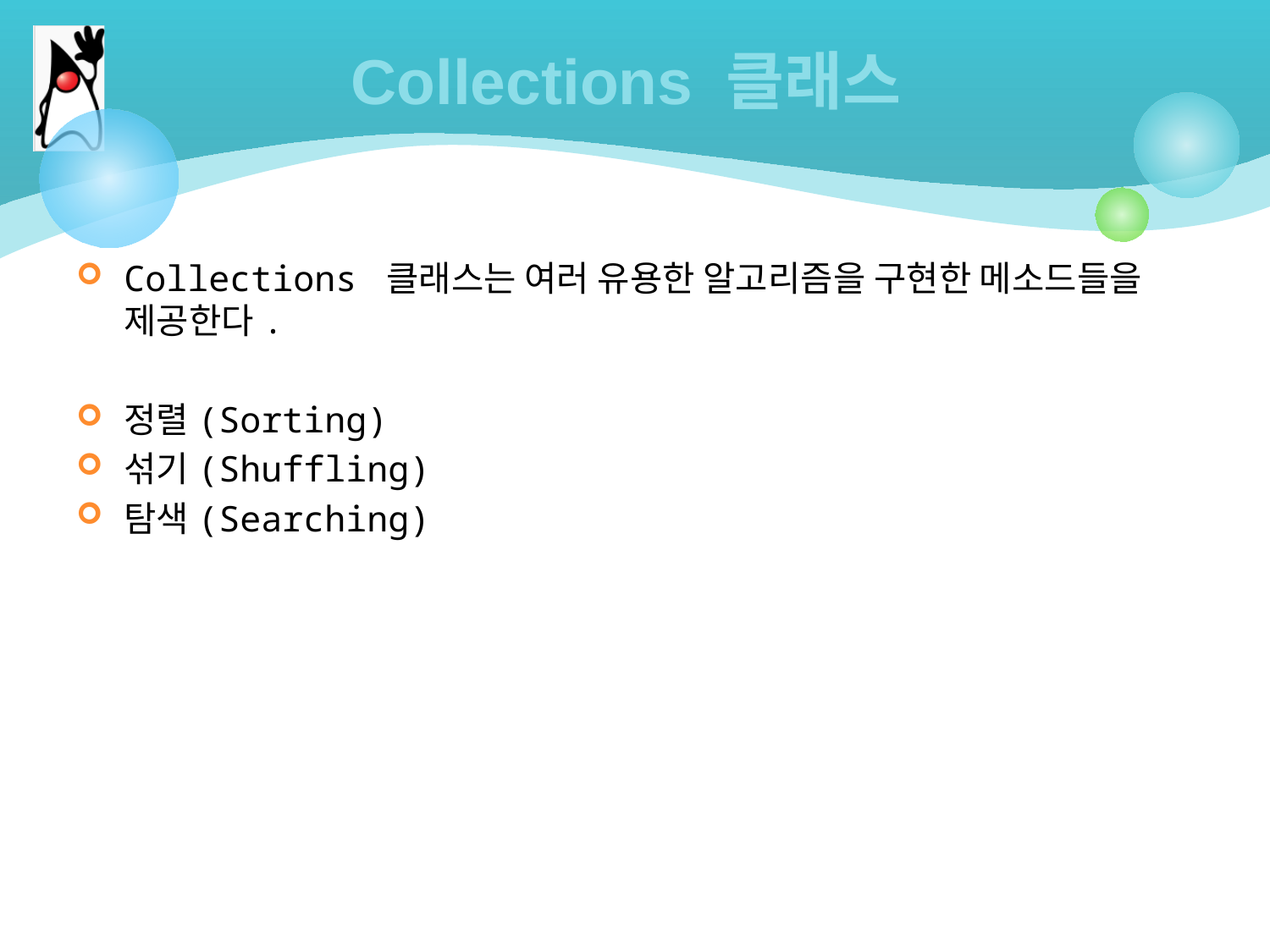

# Collections 클래스
Collections 클래스는 여러 유용한 알고리즘을 구현한 메소드들을 제공한다.

정렬(Sorting)
섞기(Shuffling)
탐색(Searching)